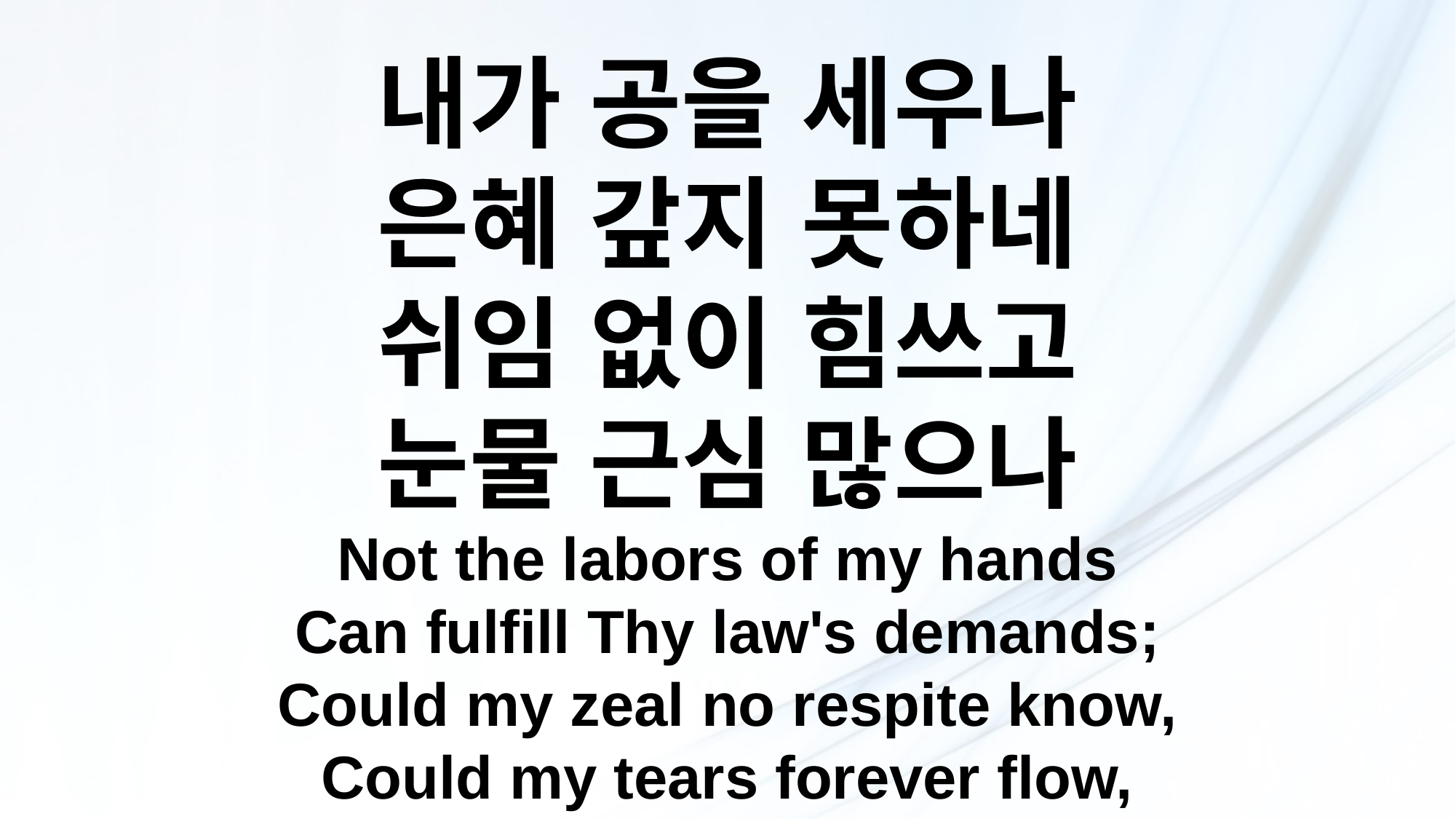

내가 공을 세우나
은혜 갚지 못하네
쉬임 없이 힘쓰고
눈물 근심 많으나
Not the labors of my hands
Can fulfill Thy law's demands;
Could my zeal no respite know,
Could my tears forever flow,